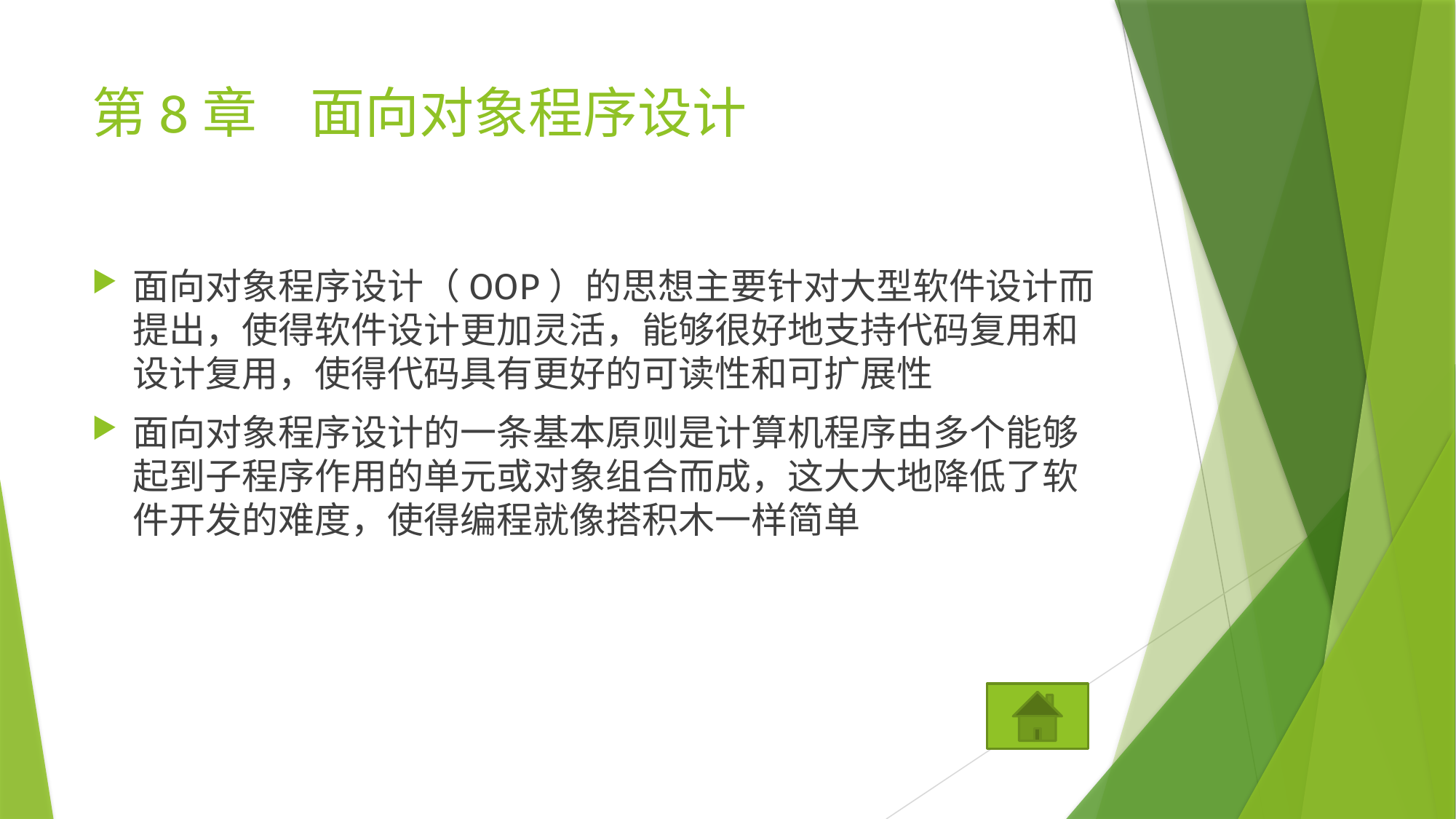

# 第8章	面向对象程序设计
面向对象程序设计（OOP）的思想主要针对大型软件设计而提出，使得软件设计更加灵活，能够很好地支持代码复用和设计复用，使得代码具有更好的可读性和可扩展性
面向对象程序设计的一条基本原则是计算机程序由多个能够起到子程序作用的单元或对象组合而成，这大大地降低了软件开发的难度，使得编程就像搭积木一样简单